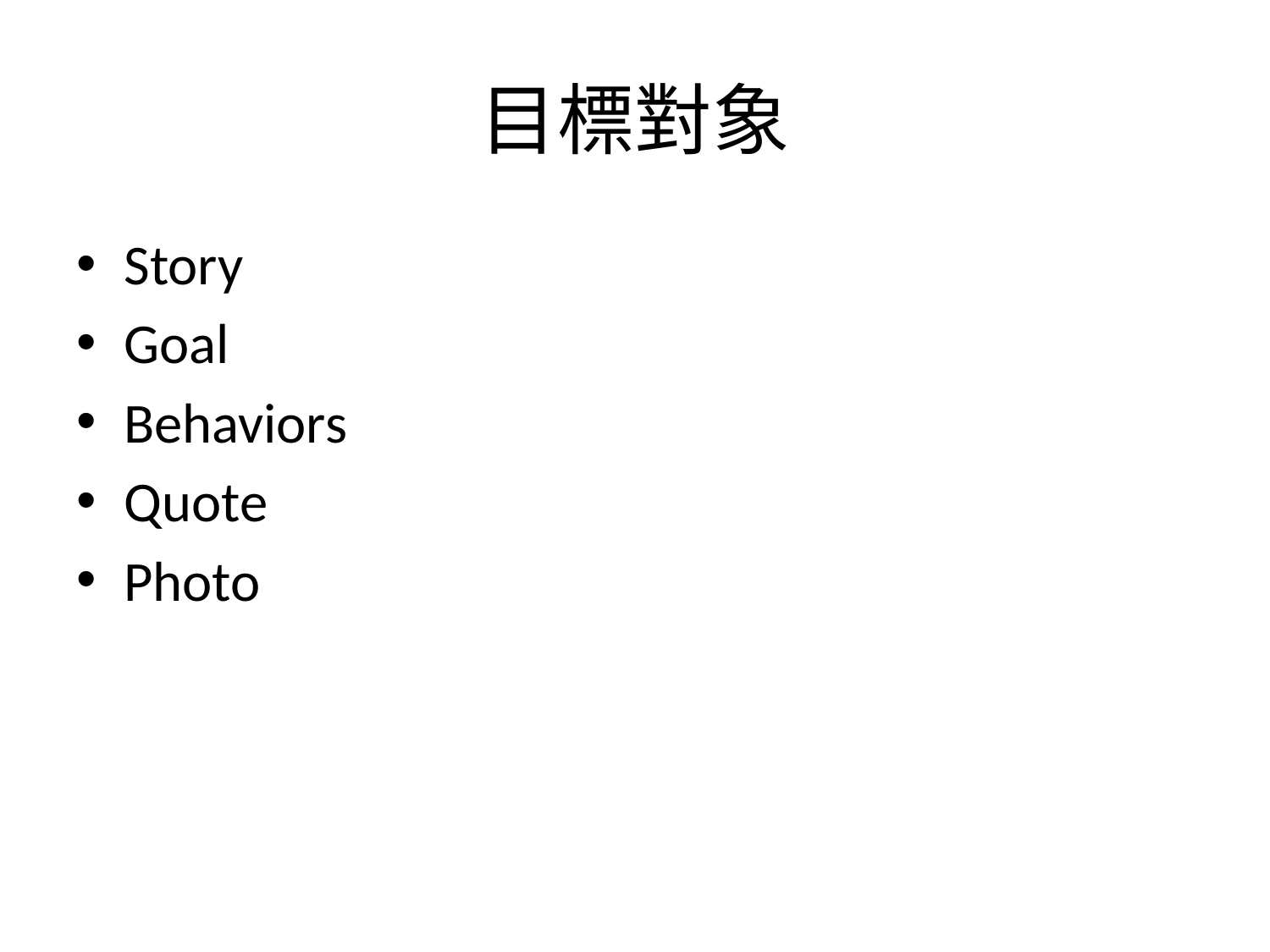

# 目標對象
Story
Goal
Behaviors
Quote
Photo